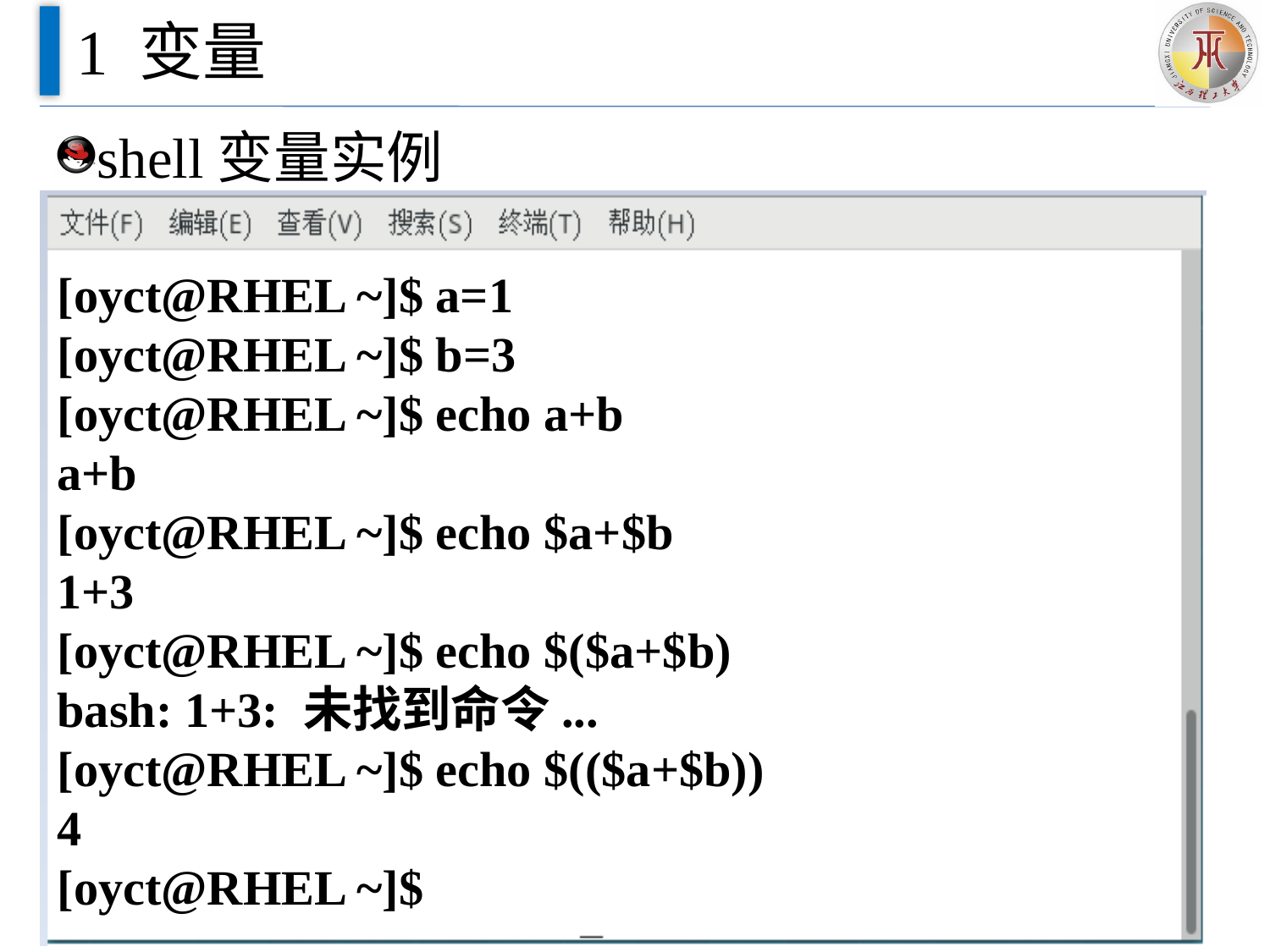

# 1 变量
shell变量实例
[oyct@RHEL ~]$ a=1
[oyct@RHEL ~]$ b=3
[oyct@RHEL ~]$ echo a+b
a+b
[oyct@RHEL ~]$ echo $a+$b
1+3
[oyct@RHEL ~]$ echo $($a+$b)
bash: 1+3: 未找到命令...
[oyct@RHEL ~]$ echo $(($a+$b))
4
[oyct@RHEL ~]$